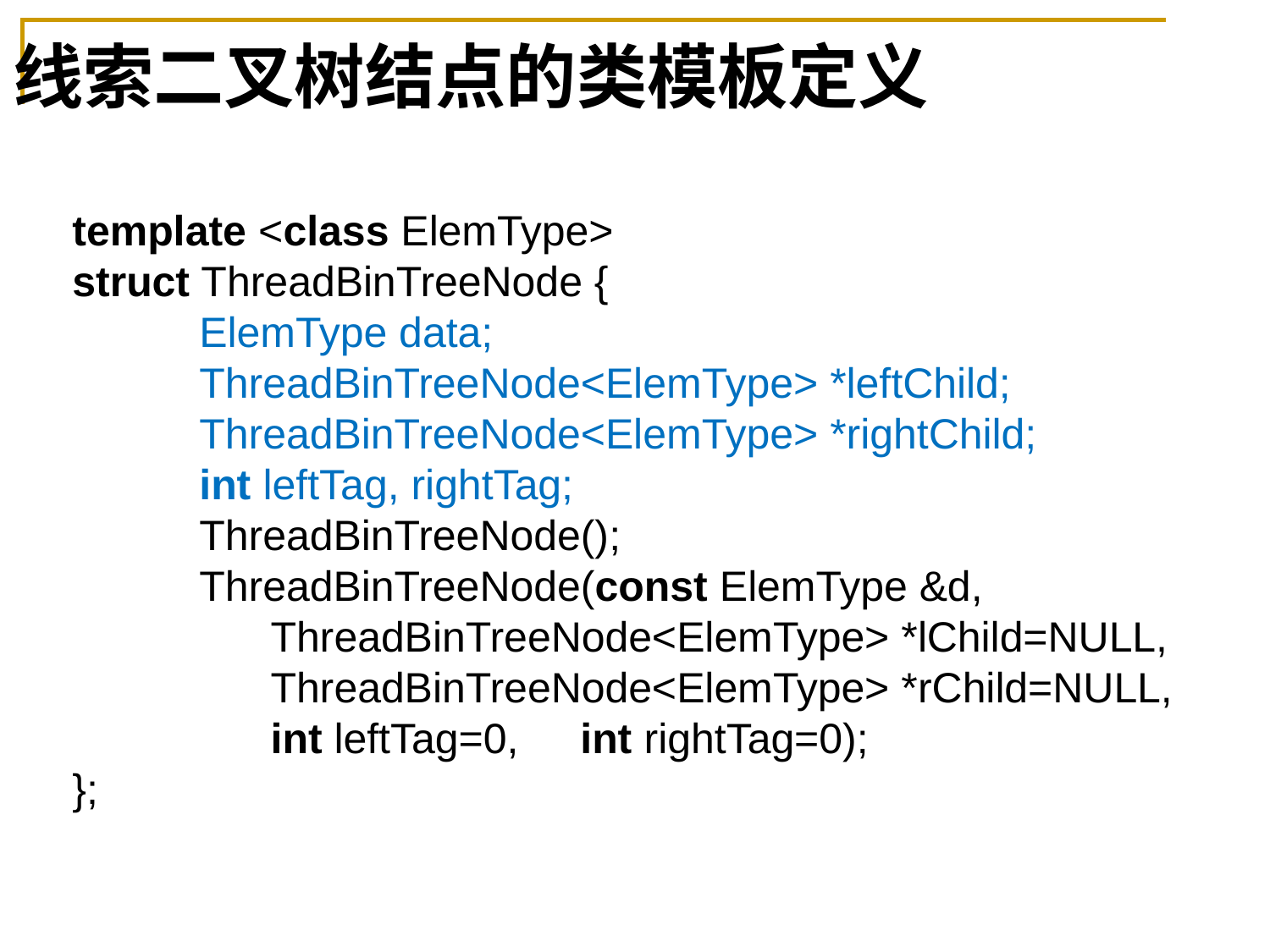

# 线索二叉树结点的类模板定义
template <class ElemType>
struct ThreadBinTreeNode {
	ElemType data;
	ThreadBinTreeNode<ElemType> *leftChild;
	ThreadBinTreeNode<ElemType> *rightChild;
	int leftTag, rightTag;
	ThreadBinTreeNode();
	ThreadBinTreeNode(const ElemType &d,
	      ThreadBinTreeNode<ElemType> *lChild=NULL,
	      ThreadBinTreeNode<ElemType> *rChild=NULL,
	      int leftTag=0, 	int rightTag=0);
};